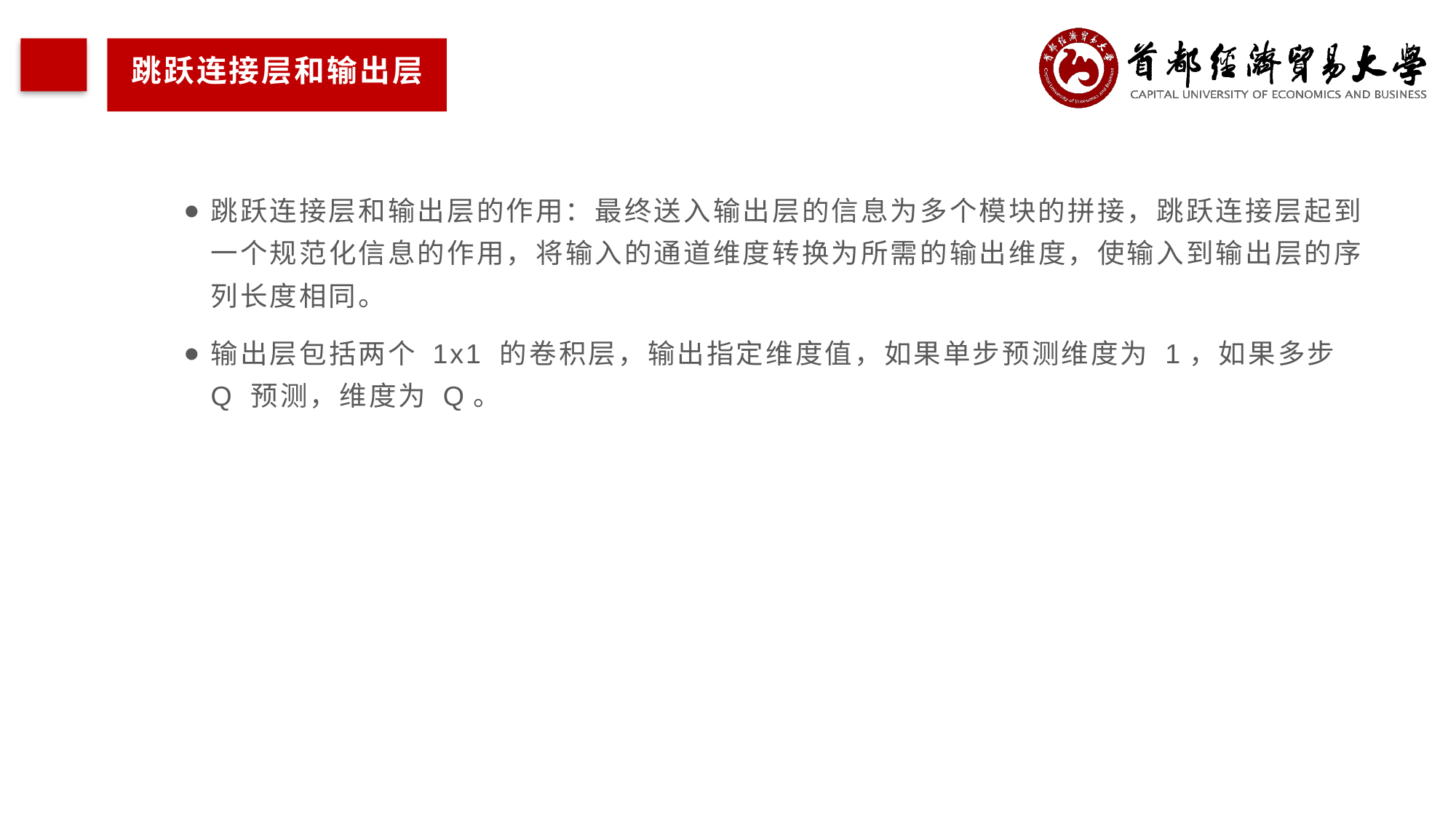

跳跃连接层和输出层
跳跃连接层和输出层的作用：最终送入输出层的信息为多个模块的拼接，跳跃连接层起到一个规范化信息的作用，将输入的通道维度转换为所需的输出维度，使输入到输出层的序列长度相同。
输出层包括两个 1x1 的卷积层，输出指定维度值，如果单步预测维度为 1，如果多步 Q 预测，维度为 Q。